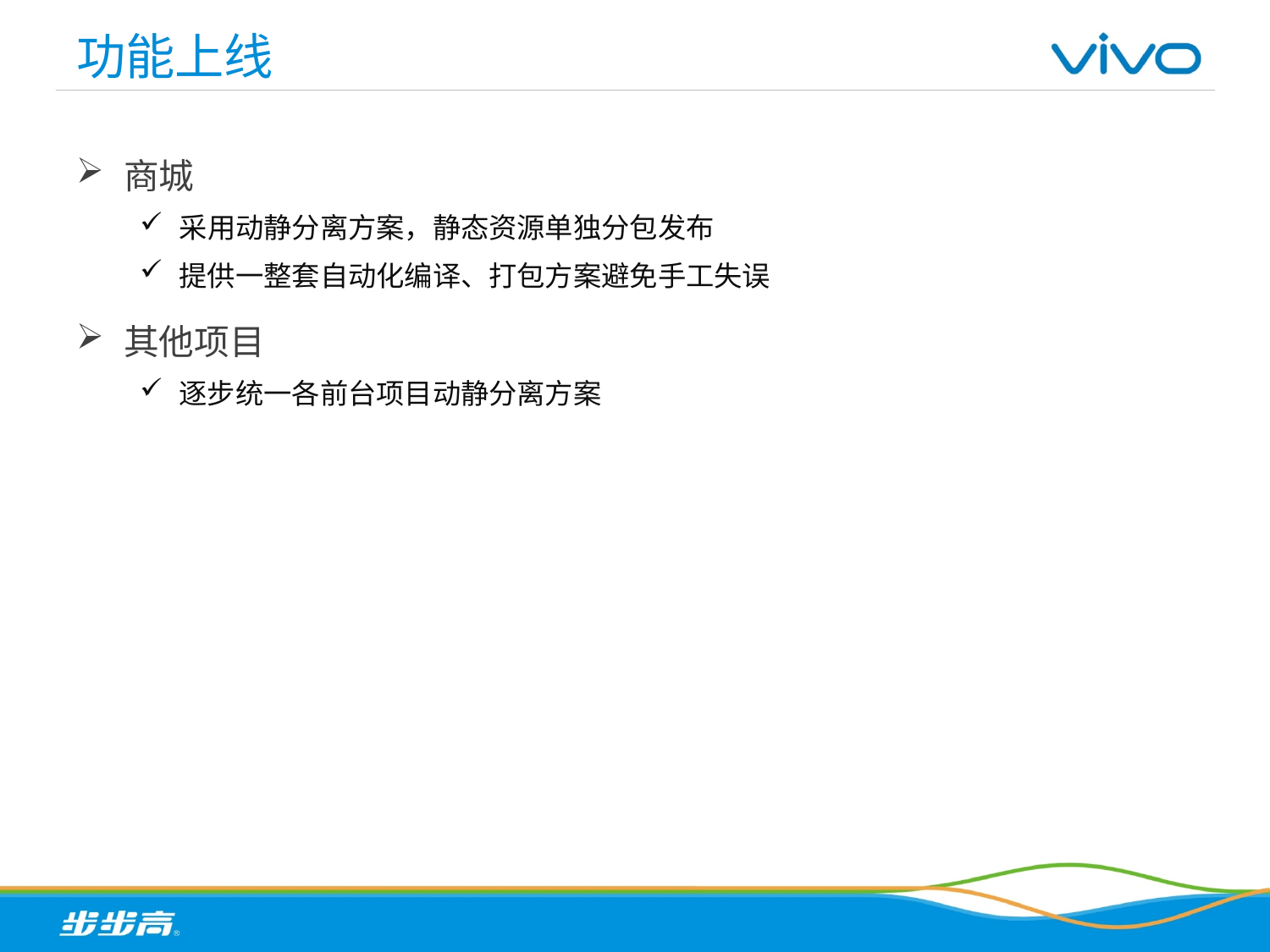

# 功能上线
商城
采用动静分离方案，静态资源单独分包发布
提供一整套自动化编译、打包方案避免手工失误
其他项目
逐步统一各前台项目动静分离方案